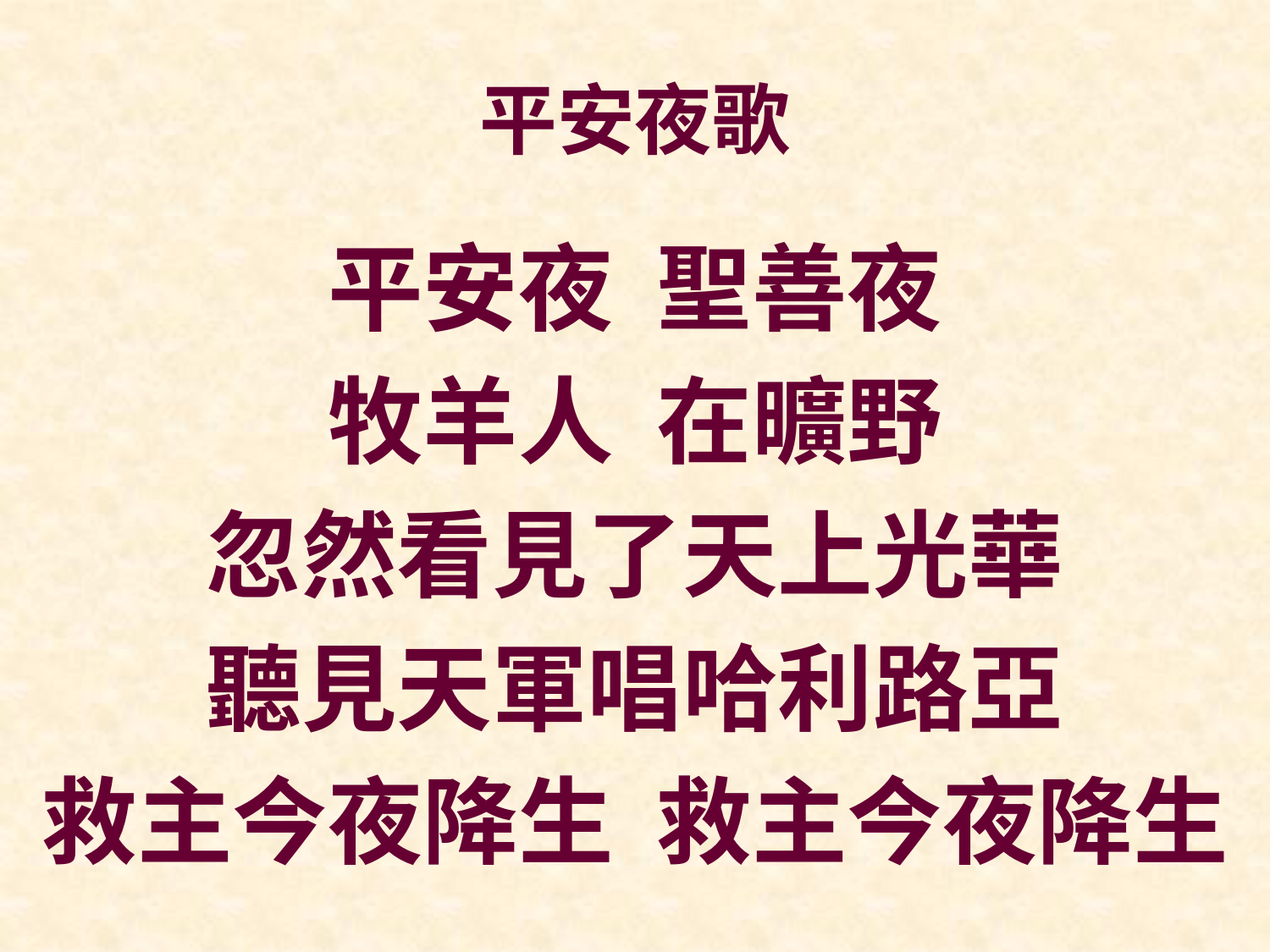

# 平安夜歌
平安夜  聖善夜
牧羊人  在曠野
忽然看見了天上光華
聽見天軍唱哈利路亞
救主今夜降生  救主今夜降生